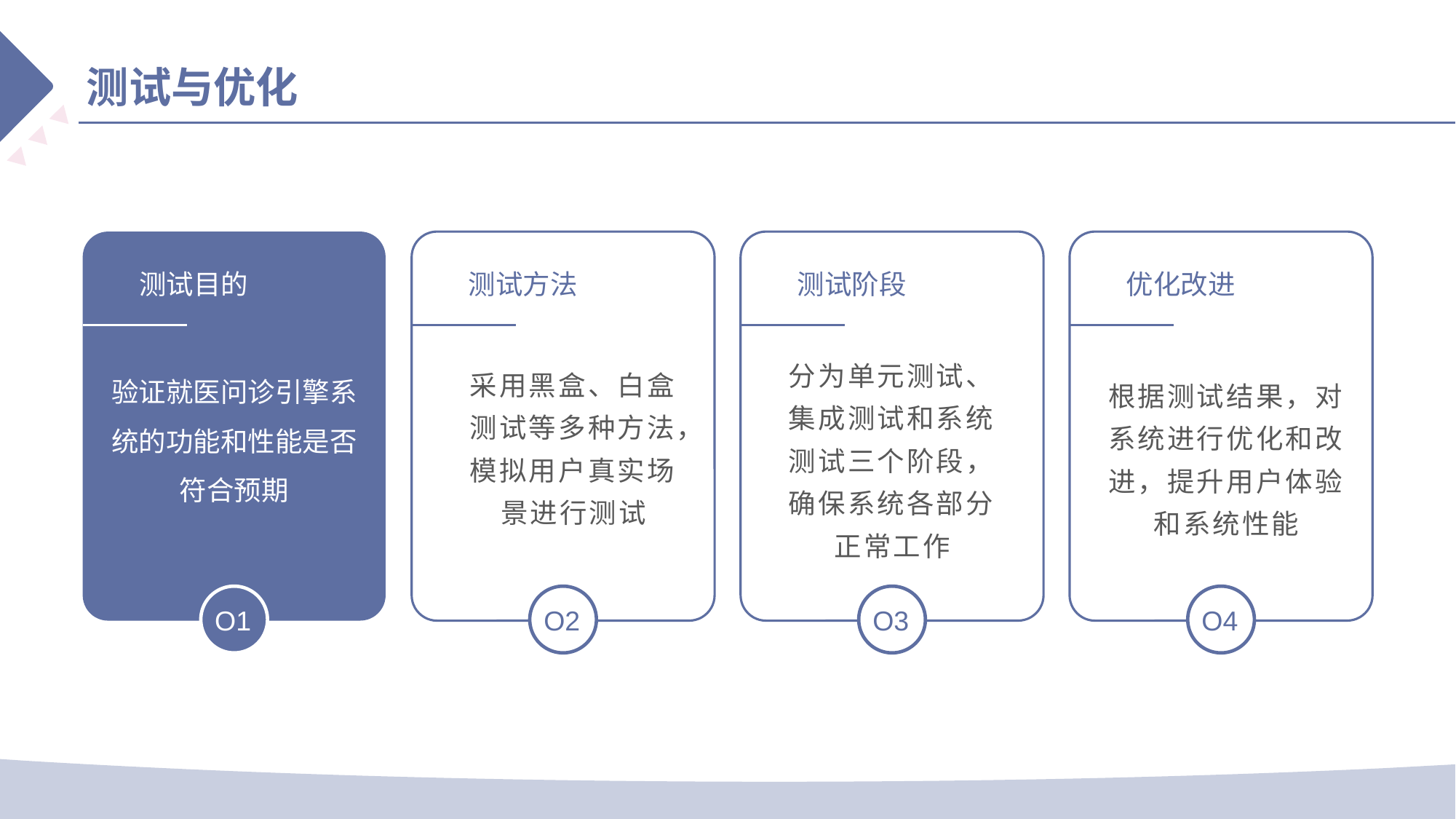

测试与优化

测试目的
验证就医问诊引擎系统的功能和性能是否符合预期

O1

测试方法
采用黑盒、白盒测试等多种方法，模拟用户真实场景进行测试

O2

测试阶段
分为单元测试、集成测试和系统测试三个阶段，确保系统各部分正常工作

O3

优化改进
根据测试结果，对系统进行优化和改进，提升用户体验和系统性能

O4